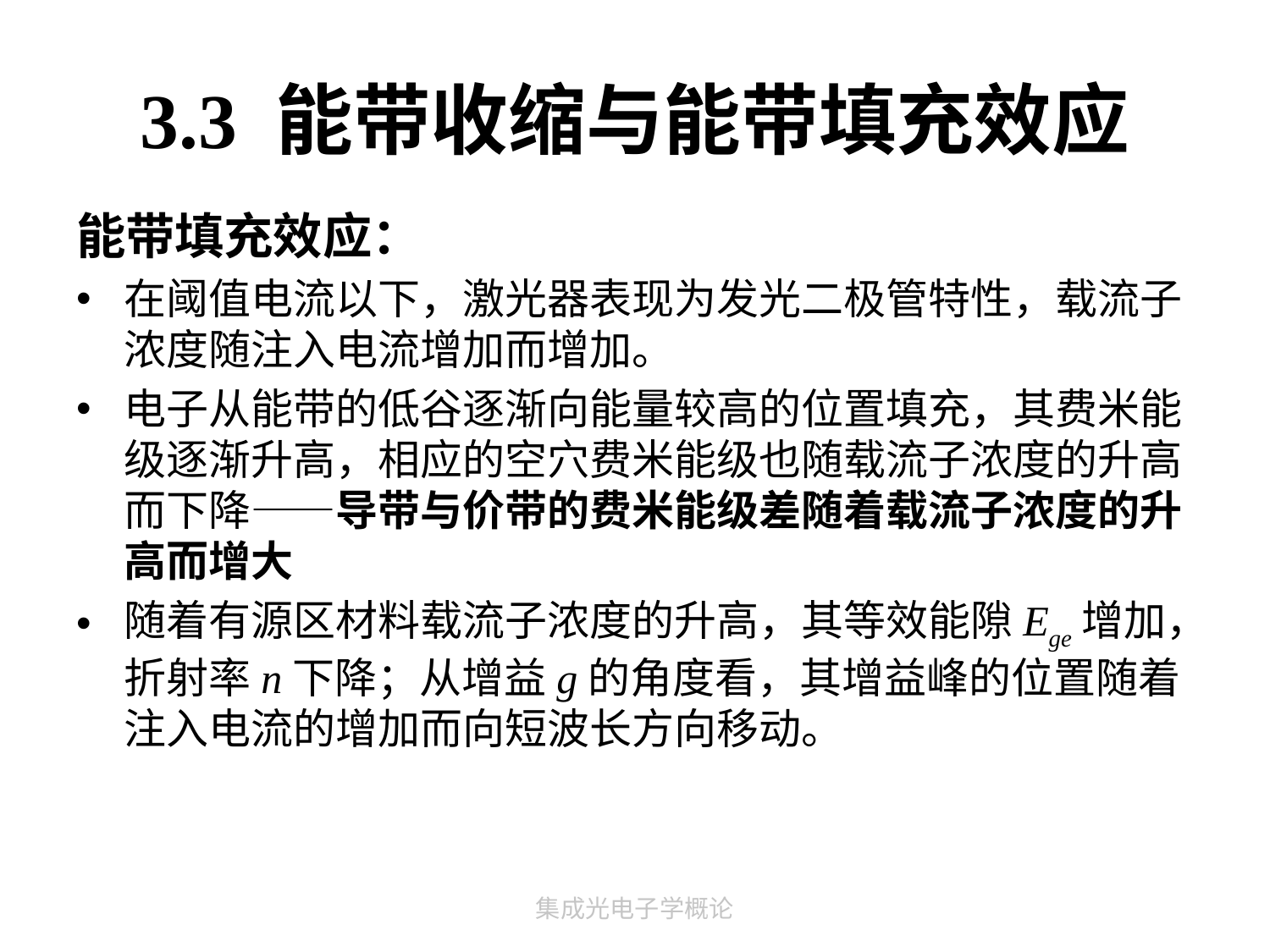

# 3.3 能带收缩与能带填充效应
能带填充效应：
在阈值电流以下，激光器表现为发光二极管特性，载流子浓度随注入电流增加而增加。
电子从能带的低谷逐渐向能量较高的位置填充，其费米能级逐渐升高，相应的空穴费米能级也随载流子浓度的升高而下降——导带与价带的费米能级差随着载流子浓度的升高而增大
随着有源区材料载流子浓度的升高，其等效能隙Ege增加，折射率n下降；从增益g的角度看，其增益峰的位置随着注入电流的增加而向短波长方向移动。
集成光电子学概论
17